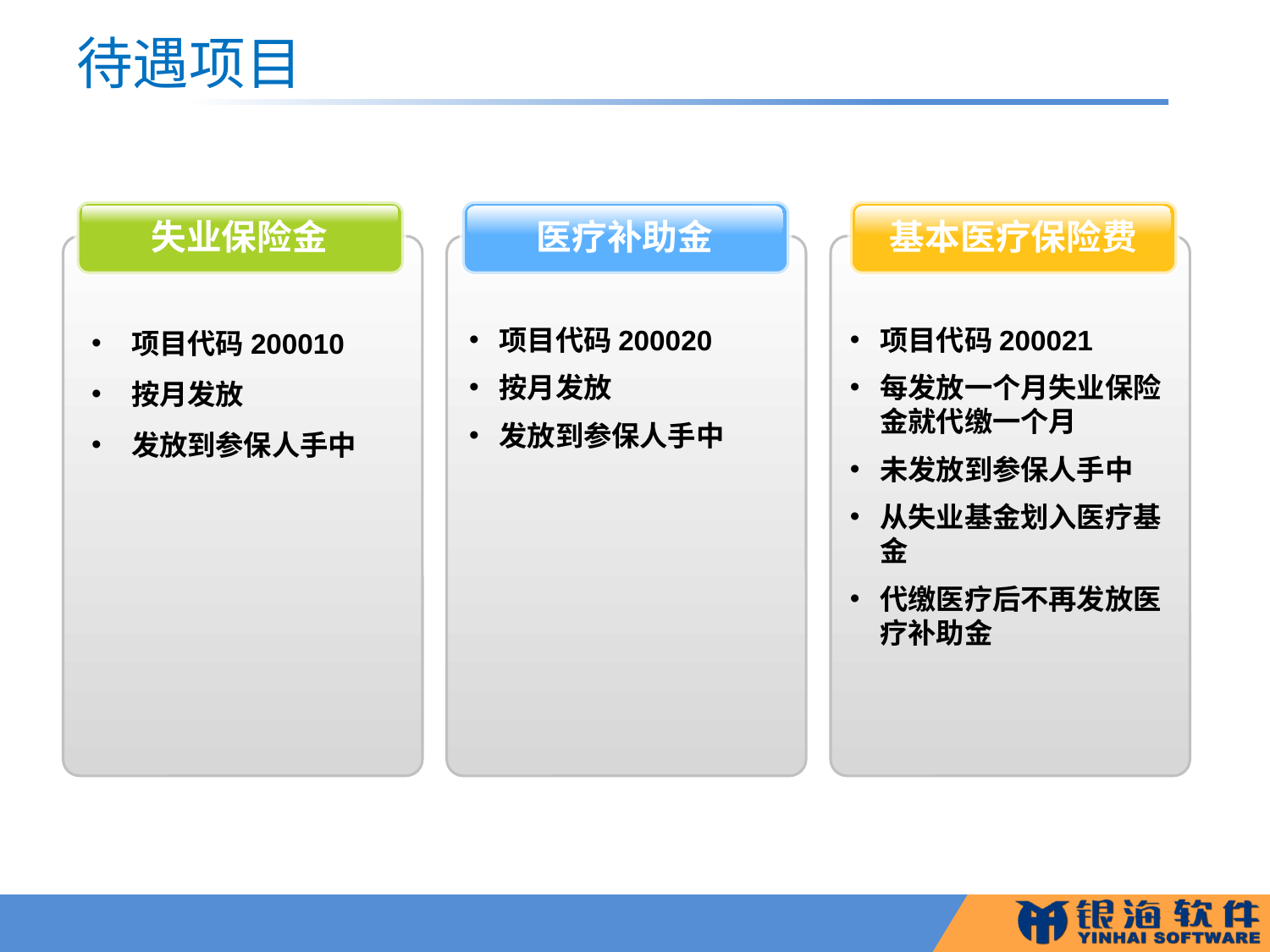

# 待遇项目

失业保险金
医疗补助金
基本医疗保险费

项目代码200010
按月发放
发放到参保人手中
项目代码200020
按月发放
发放到参保人手中
项目代码200021
每发放一个月失业保险金就代缴一个月
未发放到参保人手中
从失业基金划入医疗基金
代缴医疗后不再发放医疗补助金